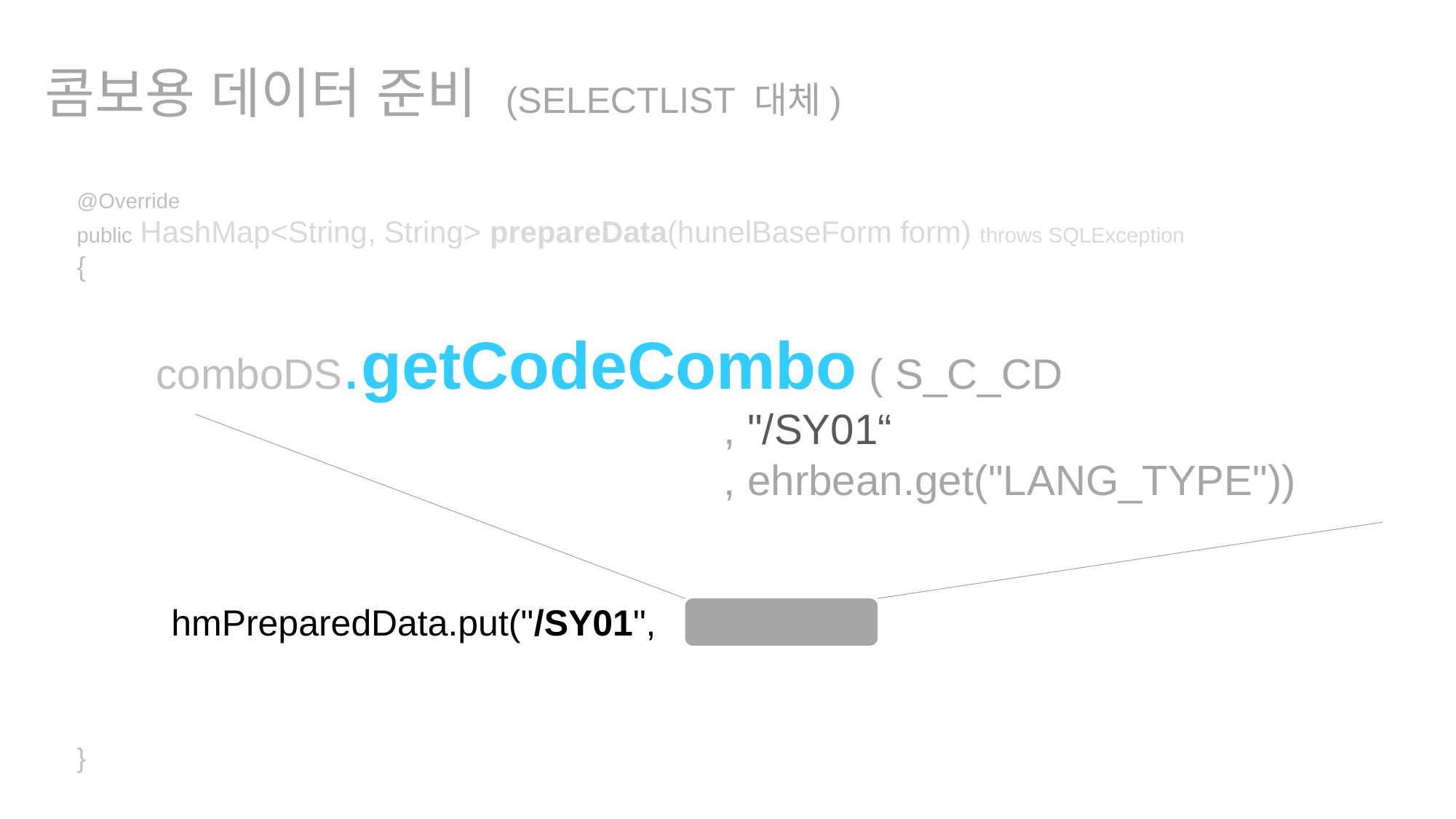

콤보용 데이터 준비 (SELECTLIST 대체)
@Override
public HashMap<String, String> prepareData(hunelBaseForm form) throws SQLException
{

}
comboDS.getCodeCombo ( S_C_CD
                                                , "/SY01“
                                                , ehrbean.get("LANG_TYPE"))
hmPreparedData.put("/SY01",                   );